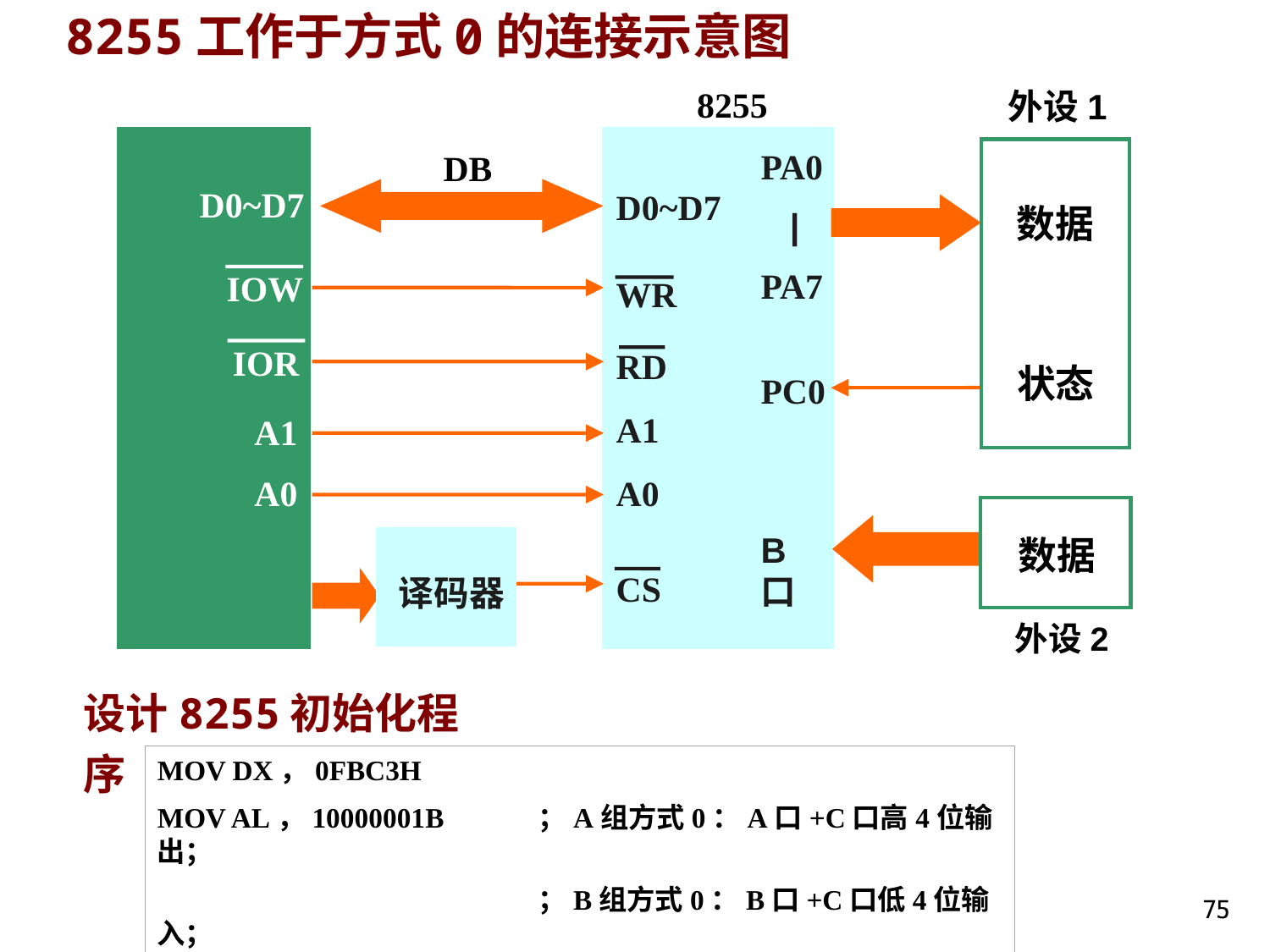

# 8255工作于方式0的连接示意图
8255

外设1

D0~D7
IOW

IOR

A1
A0
PA0
   |
PA7

DB
数据
D0~D7
WR

RD

A1
A0
CS

状态

PC0

数据
外设2

B口

译码器

设计8255初始化程序
MOV DX，0FBC3H
MOV AL，10000001B	；A组方式0：A口+C口高4位输出；
			；B组方式0：B口+C口低4位输入；
OUT DX，AL
75